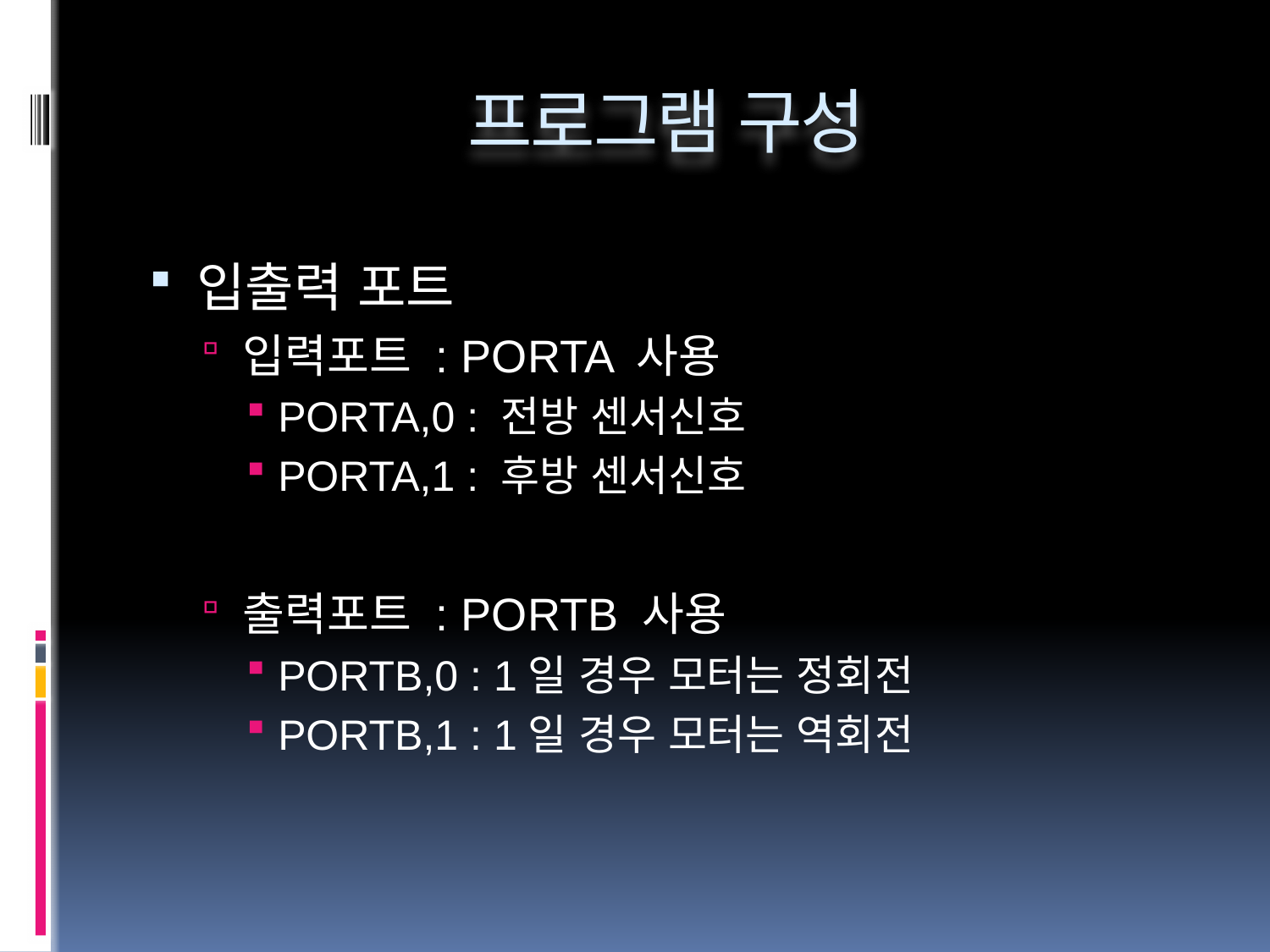

# 프로그램 구성
입출력 포트
입력포트 : PORTA 사용
PORTA,0 : 전방 센서신호
PORTA,1 : 후방 센서신호

출력포트 : PORTB 사용
PORTB,0 : 1일 경우 모터는 정회전
PORTB,1 : 1일 경우 모터는 역회전